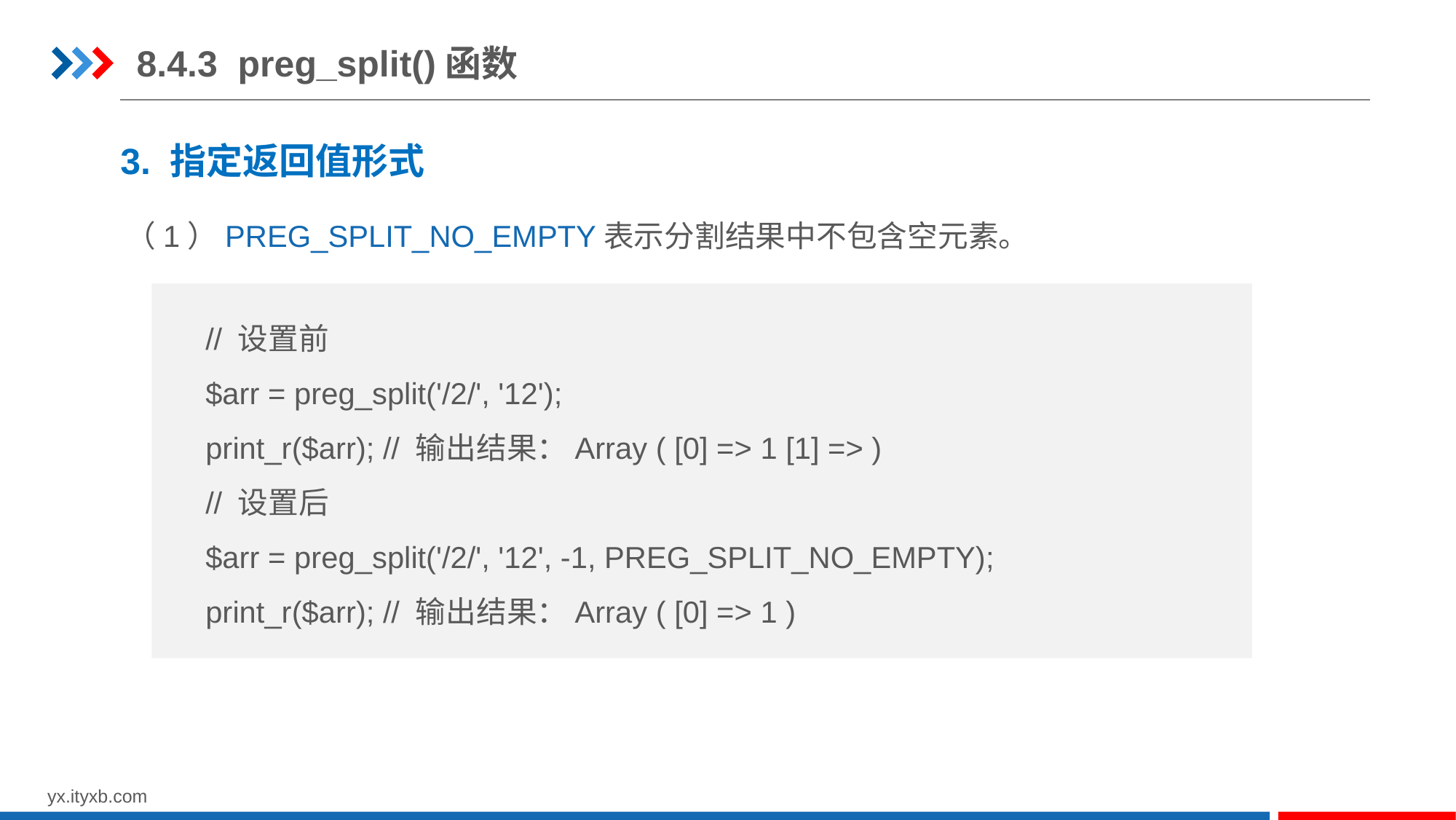

8.4.3  preg_split()函数
3. 指定返回值形式
（1）PREG_SPLIT_NO_EMPTY表示分割结果中不包含空元素。

// 设置前
$arr = preg_split('/2/', '12');
print_r($arr); // 输出结果：Array ( [0] => 1 [1] => )
// 设置后
$arr = preg_split('/2/', '12', -1, PREG_SPLIT_NO_EMPTY);
print_r($arr); // 输出结果：Array ( [0] => 1 )